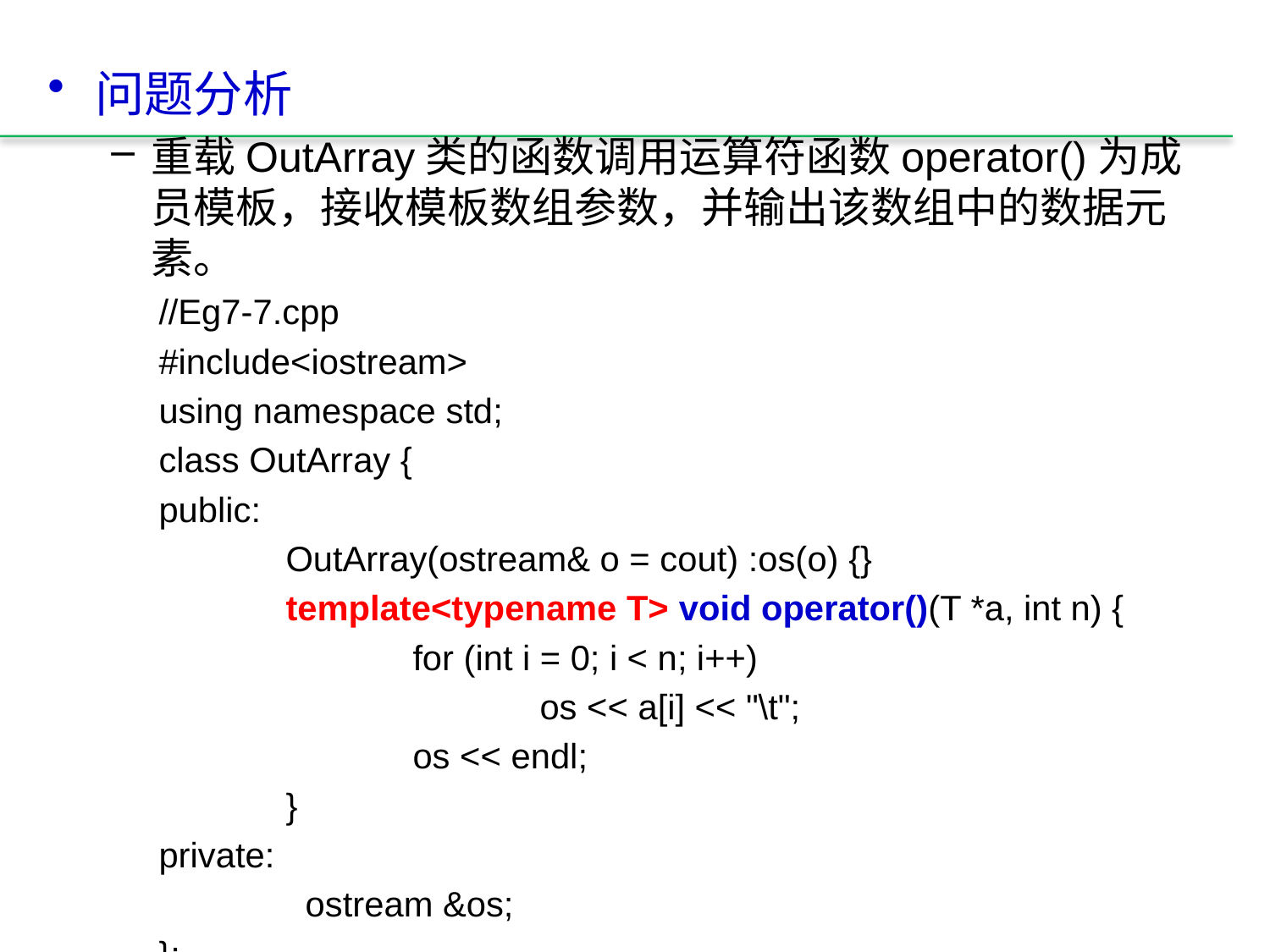

问题分析
重载OutArray类的函数调用运算符函数operator()为成员模板，接收模板数组参数，并输出该数组中的数据元素。
//Eg7-7.cpp
#include<iostream>
using namespace std;
class OutArray {
public:
	OutArray(ostream& o = cout) :os(o) {}
	template<typename T> void operator()(T *a, int n) {
		for (int i = 0; i < n; i++)
			os << a[i] << "\t";
		os << endl;
	}
private:
	  ostream &os;
};